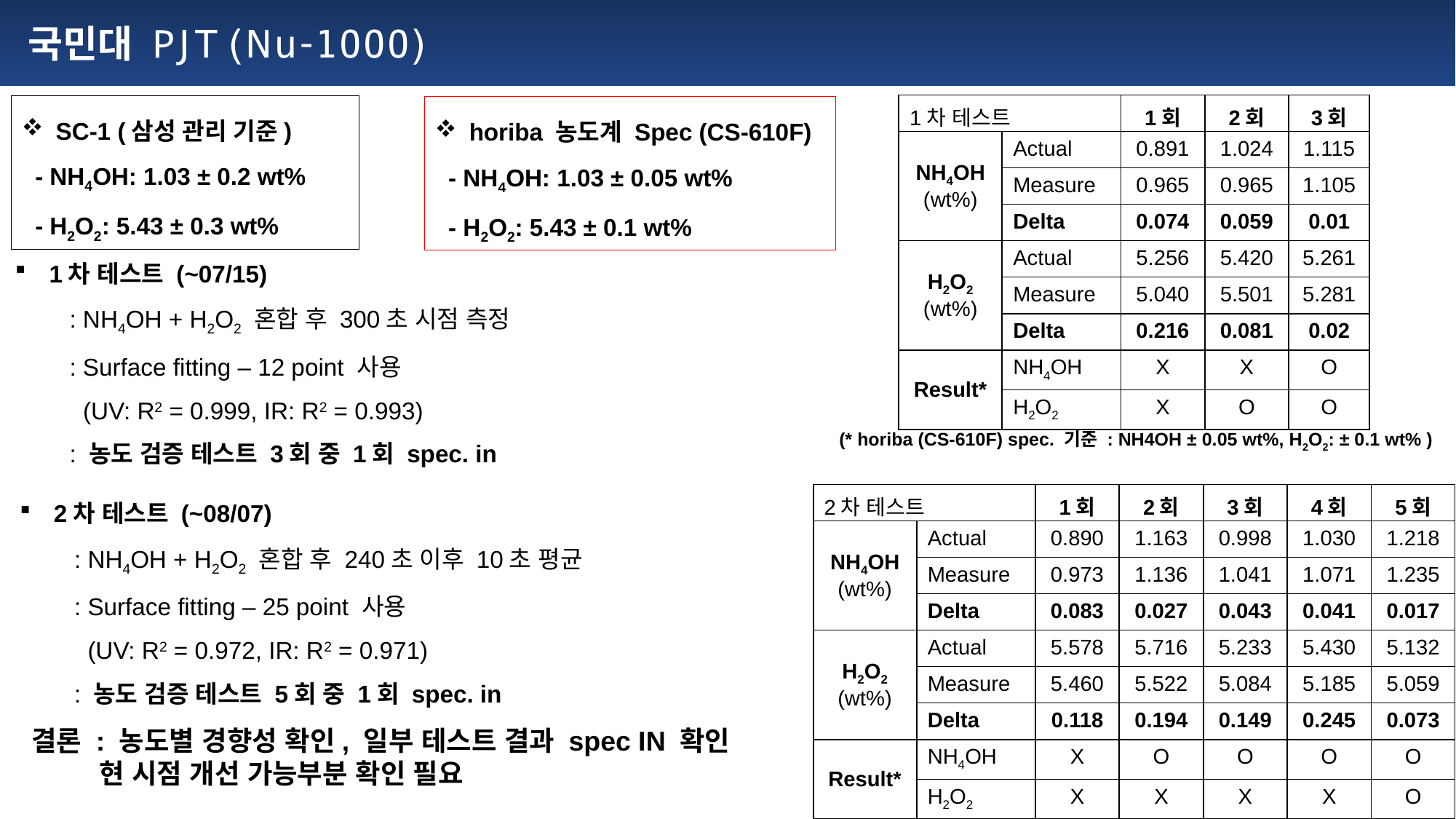

국민대 PJT (Nu-1000)
| 1차 테스트 |  | 1회 | 2회 | 3회 |
| --- | --- | --- | --- | --- |
| NH4OH (wt%) | Actual | 0.891 | 1.024 | 1.115 |
|  | Measure | 0.965 | 0.965 | 1.105 |
|  | Delta | 0.074 | 0.059 | 0.01 |
| H2O2 (wt%) | Actual | 5.256 | 5.420 | 5.261 |
|  | Measure | 5.040 | 5.501 | 5.281 |
|  | Delta | 0.216 | 0.081 | 0.02 |
| Result\* | NH4OH | X | X | O |
|  | H2O2 | X | O | O |
SC-1 (삼성 관리 기준)
  - NH4OH: 1.03 ± 0.2 wt%
  - H2O2: 5.43 ± 0.3 wt%
horiba 농도계 Spec (CS-610F)
  - NH4OH: 1.03 ± 0.05 wt%
  - H2O2: 5.43 ± 0.1 wt%
1차 테스트 (~07/15)
: NH4OH + H2O2 혼합 후 300초 시점 측정
: Surface fitting – 12 point 사용
  (UV: R2 = 0.999, IR: R2 = 0.993)
: 농도 검증 테스트 3회 중 1회 spec. in
(* horiba (CS-610F) spec. 기준 : NH4OH ± 0.05 wt%, H2O2: ± 0.1 wt% )
2차 테스트 (~08/07)
: NH4OH + H2O2 혼합 후 240초 이후 10초 평균
: Surface fitting – 25 point 사용
  (UV: R2 = 0.972, IR: R2 = 0.971)
: 농도 검증 테스트 5회 중 1회 spec. in
| 2차 테스트 |  | 1회 | 2회 | 3회 | 4회 | 5회 |
| --- | --- | --- | --- | --- | --- | --- |
| NH4OH (wt%) | Actual | 0.890 | 1.163 | 0.998 | 1.030 | 1.218 |
|  | Measure | 0.973 | 1.136 | 1.041 | 1.071 | 1.235 |
|  | Delta | 0.083 | 0.027 | 0.043 | 0.041 | 0.017 |
| H2O2 (wt%) | Actual | 5.578 | 5.716 | 5.233 | 5.430 | 5.132 |
|  | Measure | 5.460 | 5.522 | 5.084 | 5.185 | 5.059 |
|  | Delta | 0.118 | 0.194 | 0.149 | 0.245 | 0.073 |
| Result\* | NH4OH | X | O | O | O | O |
|  | H2O2 | X | X | X | X | O |
결론 : 농도별 경향성 확인, 일부 테스트 결과 spec IN 확인
        현 시점 개선 가능부분 확인 필요